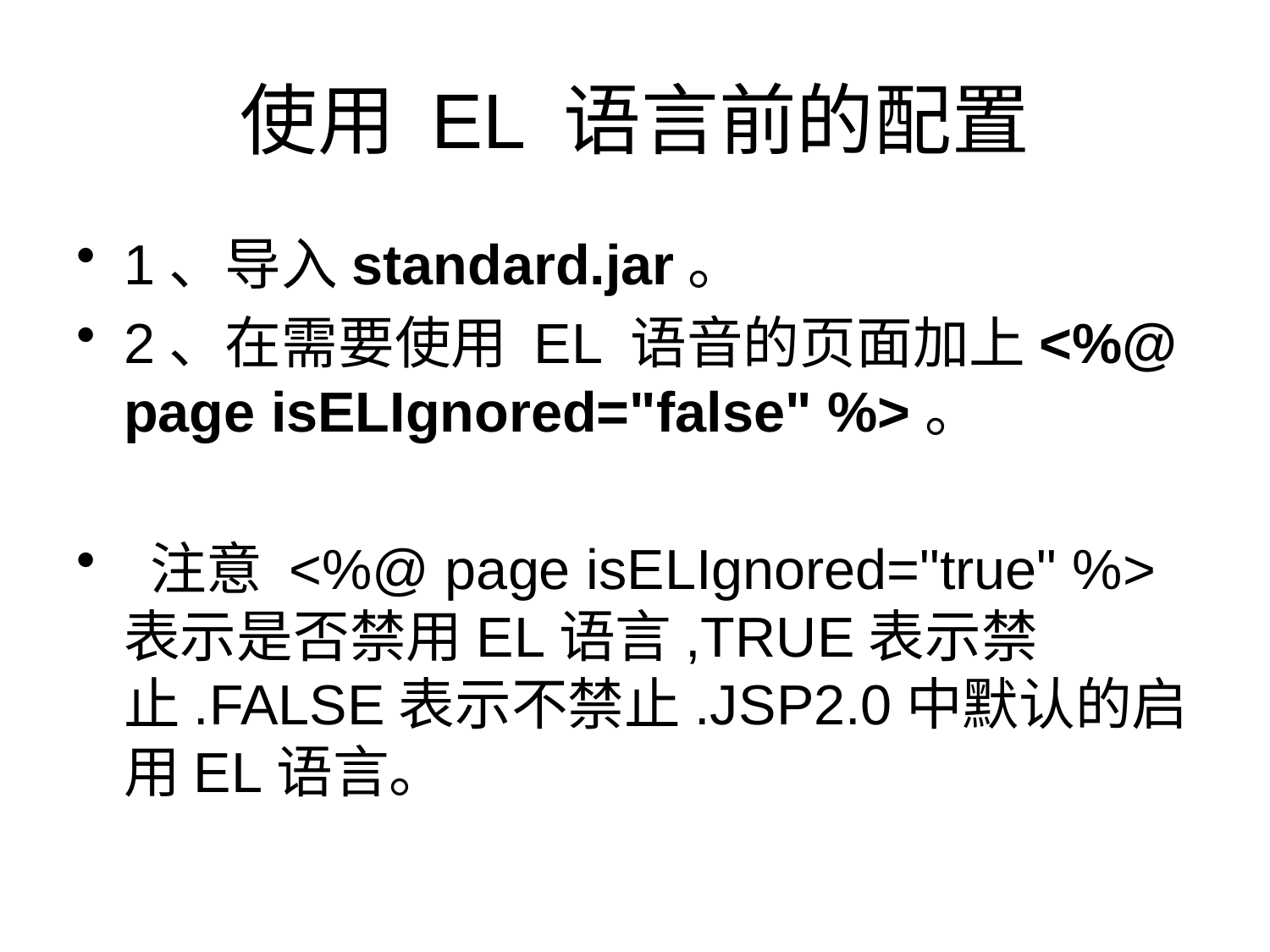

# 使用 EL 语言前的配置
1、导入standard.jar。
2、在需要使用 EL 语音的页面加上<%@ page isELIgnored="false" %>。

 注意 <%@ page isELIgnored="true" %> 表示是否禁用EL语言,TRUE表示禁止.FALSE表示不禁止.JSP2.0中默认的启用EL语言。